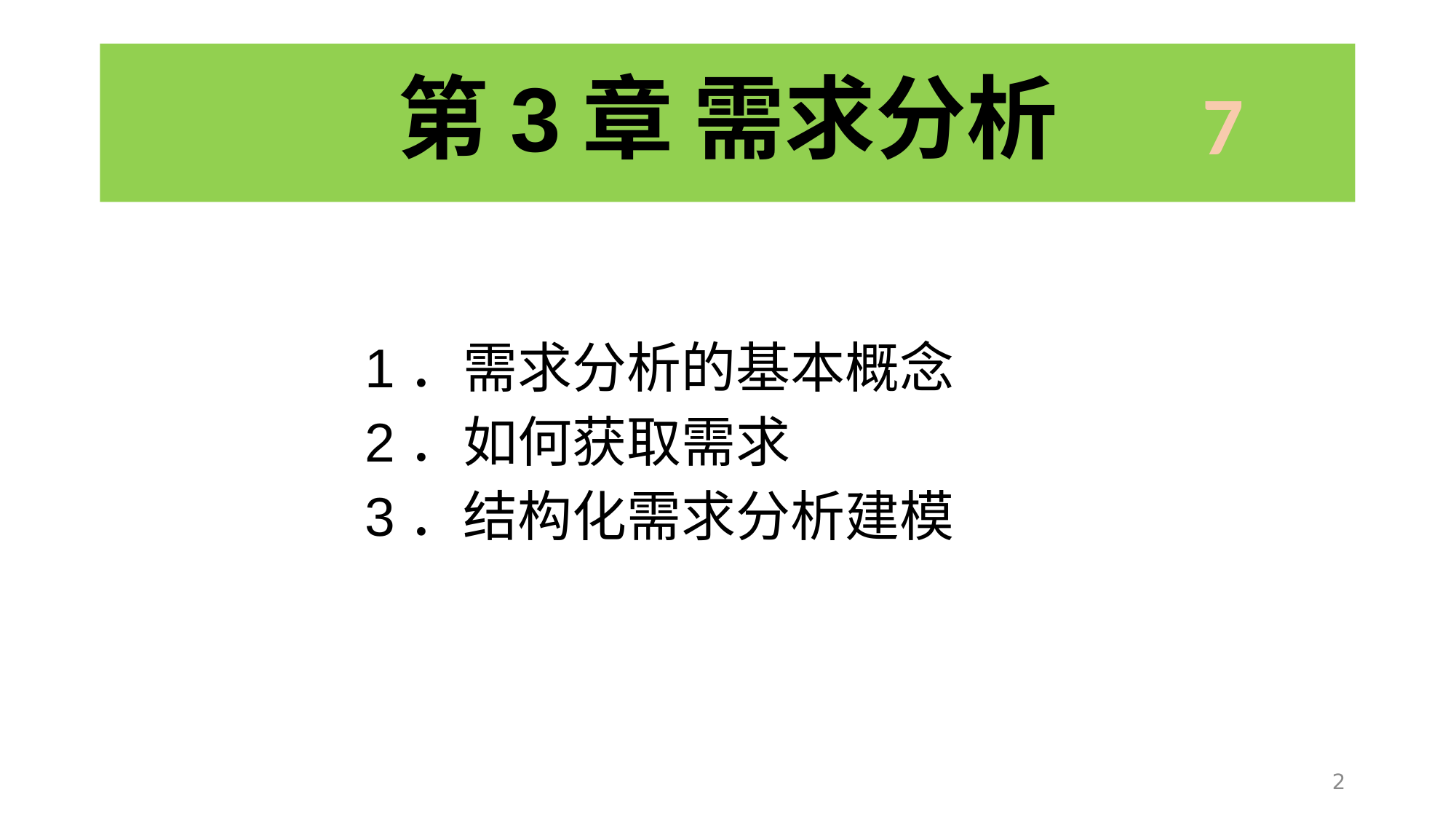

# 第3章 需求分析
7

1．需求分析的基本概念
2．如何获取需求
3．结构化需求分析建模

2